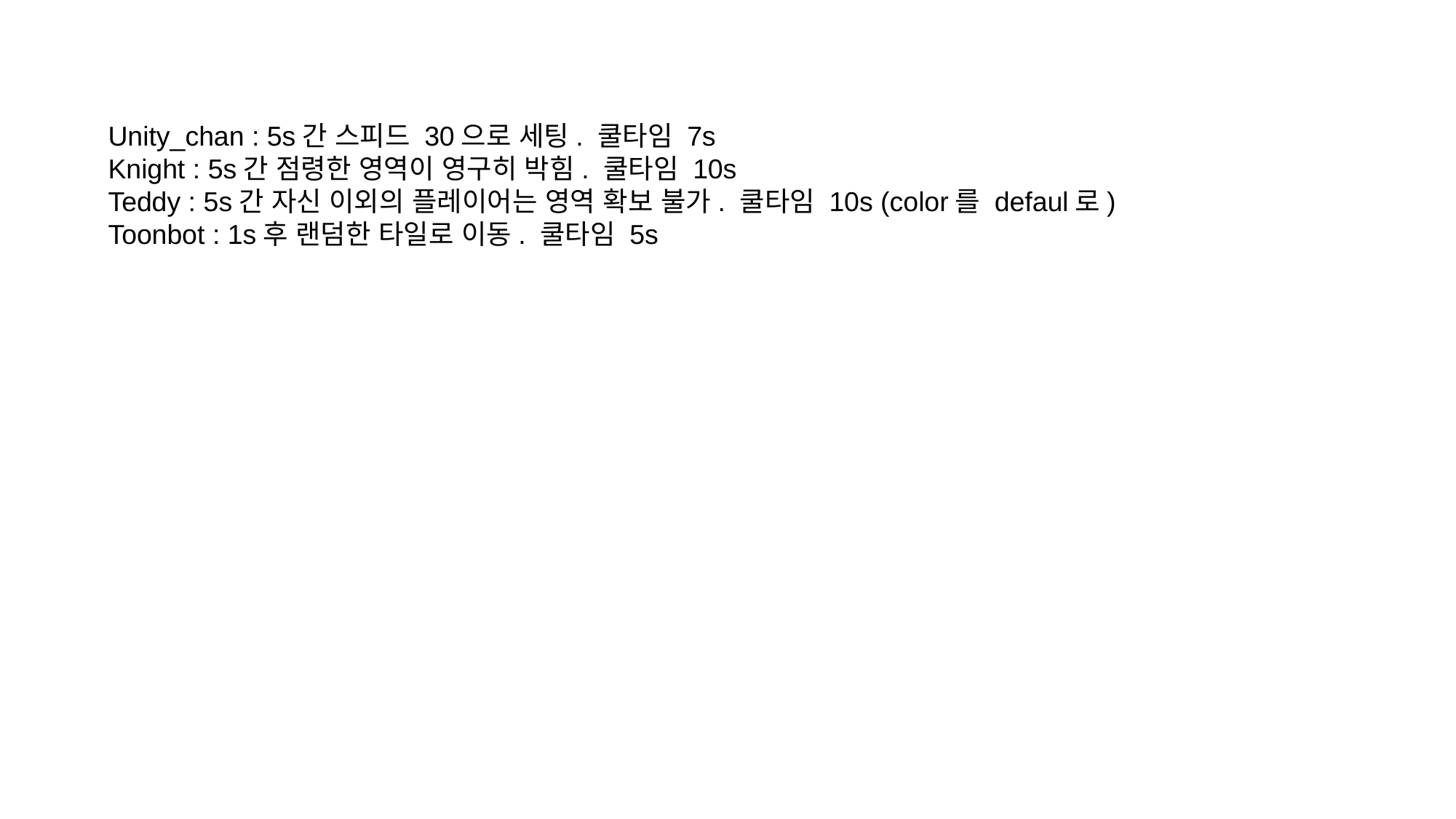

Unity_chan : 5s간 스피드 30으로 세팅. 쿨타임 7s
Knight : 5s간 점령한 영역이 영구히 박힘. 쿨타임 10s
Teddy : 5s간 자신 이외의 플레이어는 영역 확보 불가. 쿨타임 10s (color를 defaul로)
Toonbot : 1s후 랜덤한 타일로 이동. 쿨타임 5s